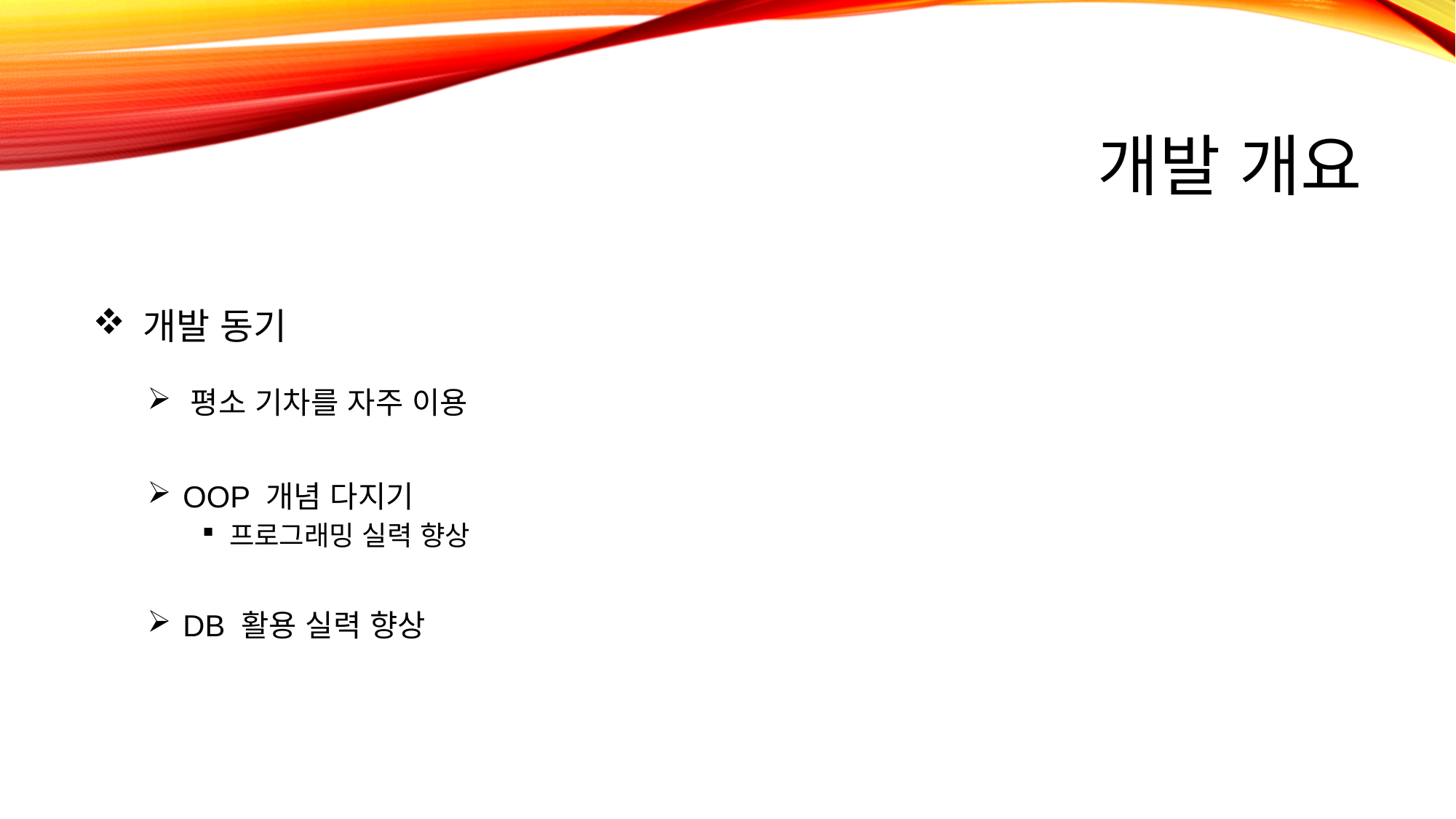

# 개발 개요

 개발 동기

 평소 기차를 자주 이용

 OOP 개념 다지기
프로그래밍 실력 향상

 DB 활용 실력 향상